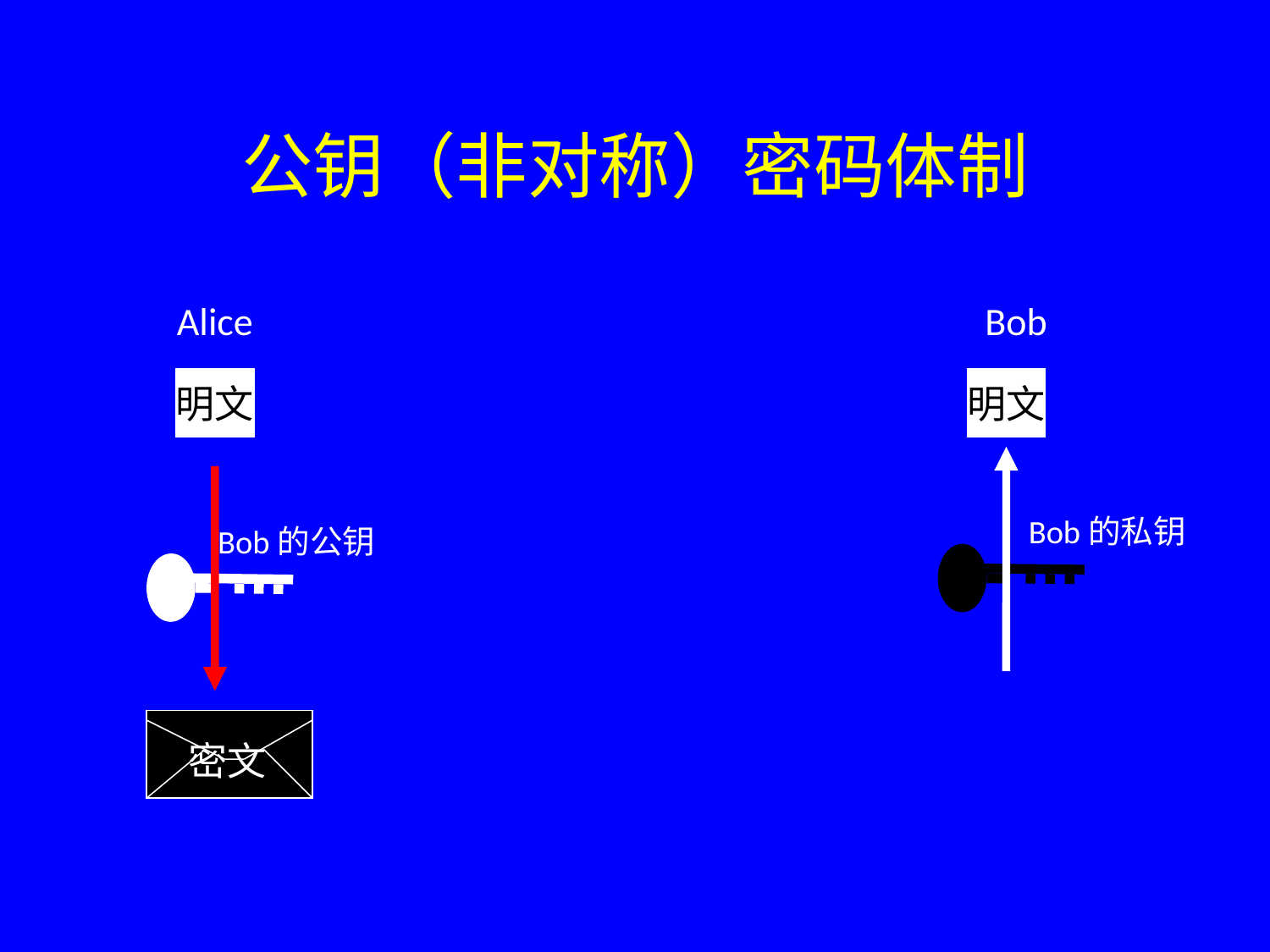

# 公钥（非对称）密码体制
Alice
Bob
明文
明文

Bob的私钥

Bob的公钥

密文